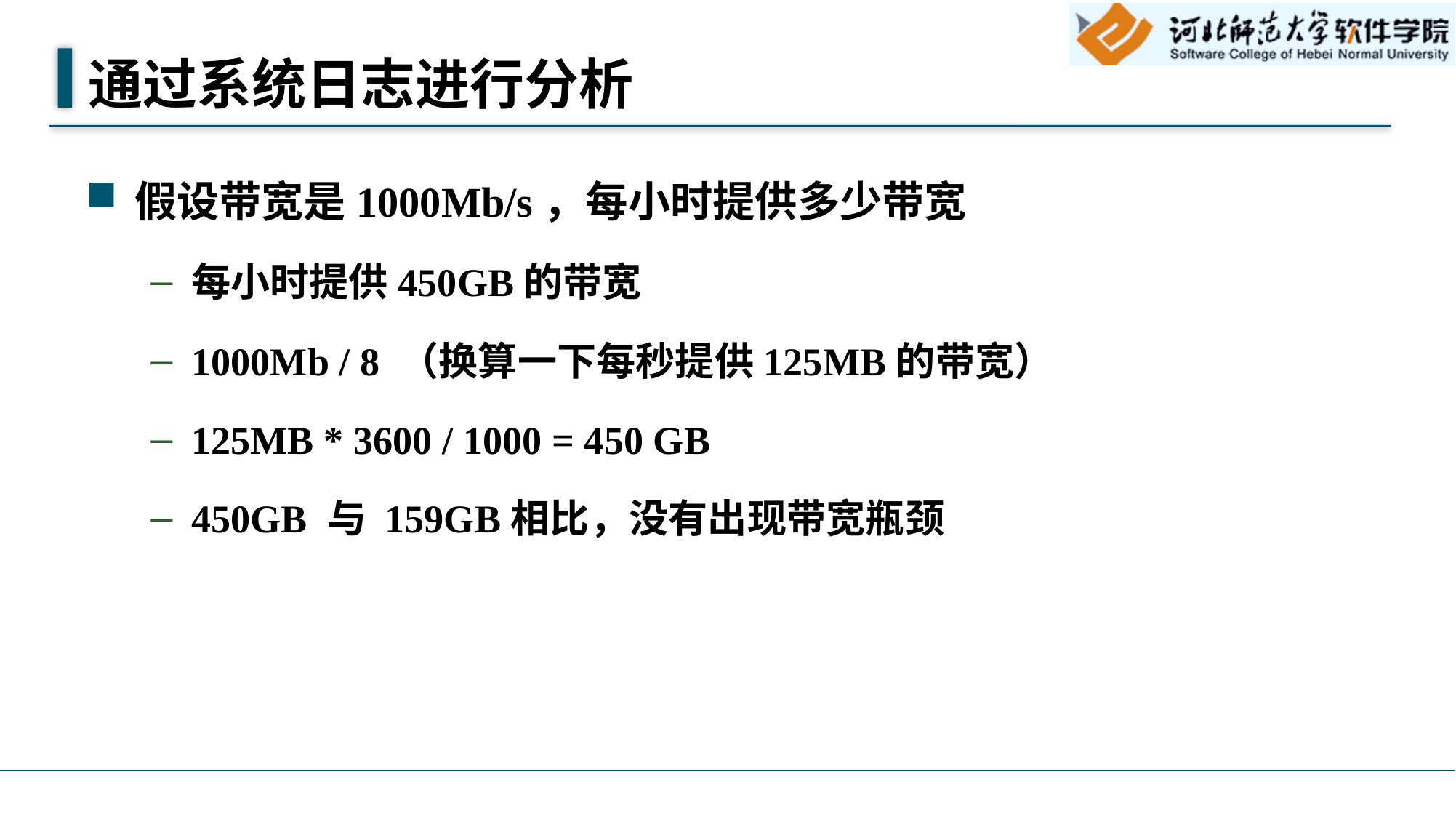

# 通过系统日志进行分析
假设带宽是1000Mb/s，每小时提供多少带宽
每小时提供450GB的带宽
1000Mb / 8 （换算一下每秒提供125MB的带宽）
125MB * 3600 / 1000 = 450 GB
450GB 与 159GB相比，没有出现带宽瓶颈